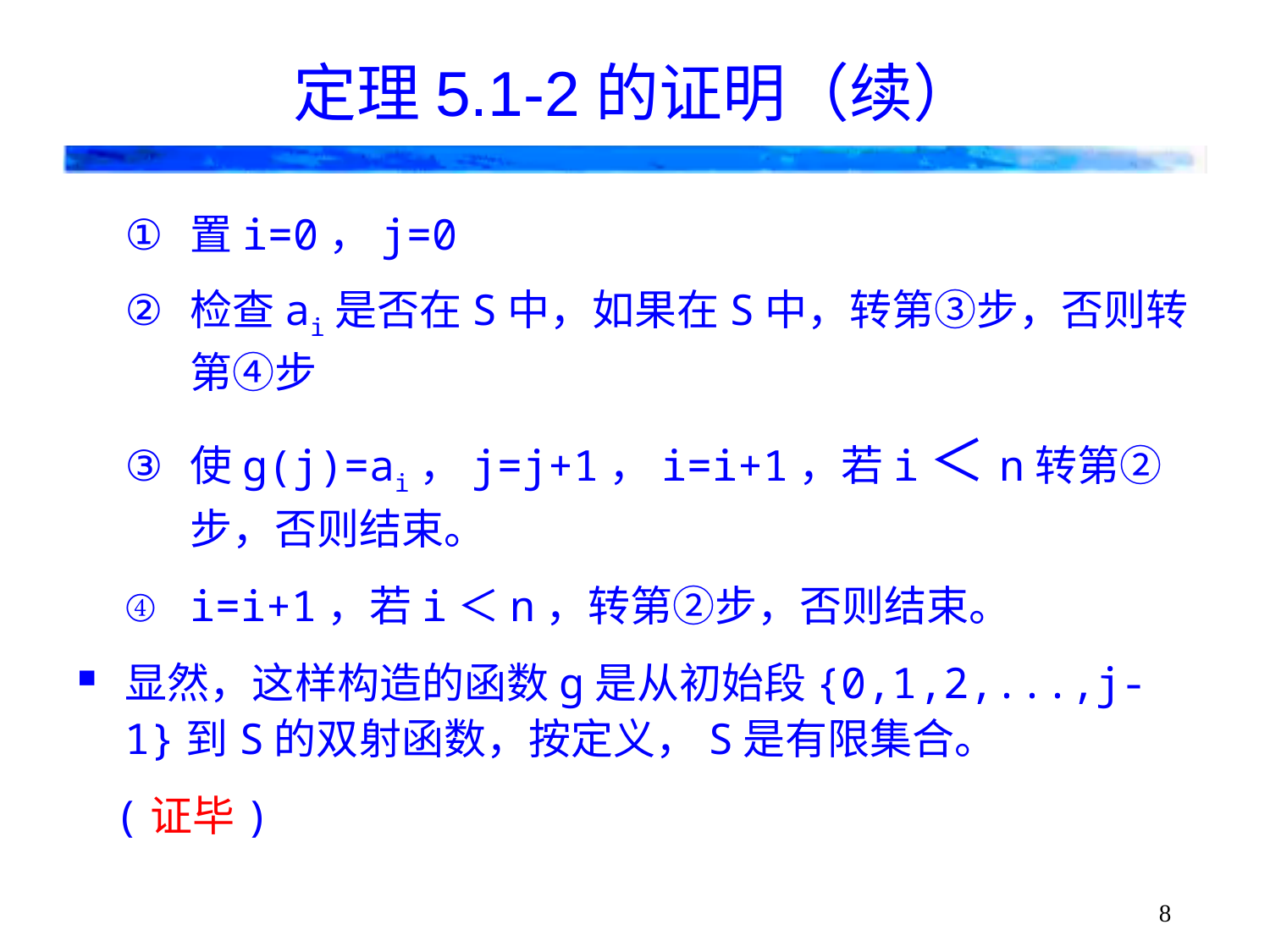

# 定理5.1-2的证明（续）
置i=0，j=0
检查ai是否在S中，如果在S中，转第③步，否则转第④步
使g(j)=ai，j=j+1，i=i+1，若i＜n转第②步，否则结束。
i=i+1，若i＜n，转第②步，否则结束。
显然，这样构造的函数g是从初始段{0,1,2,...,j-1}到S的双射函数，按定义，S是有限集合。
(证毕)
8